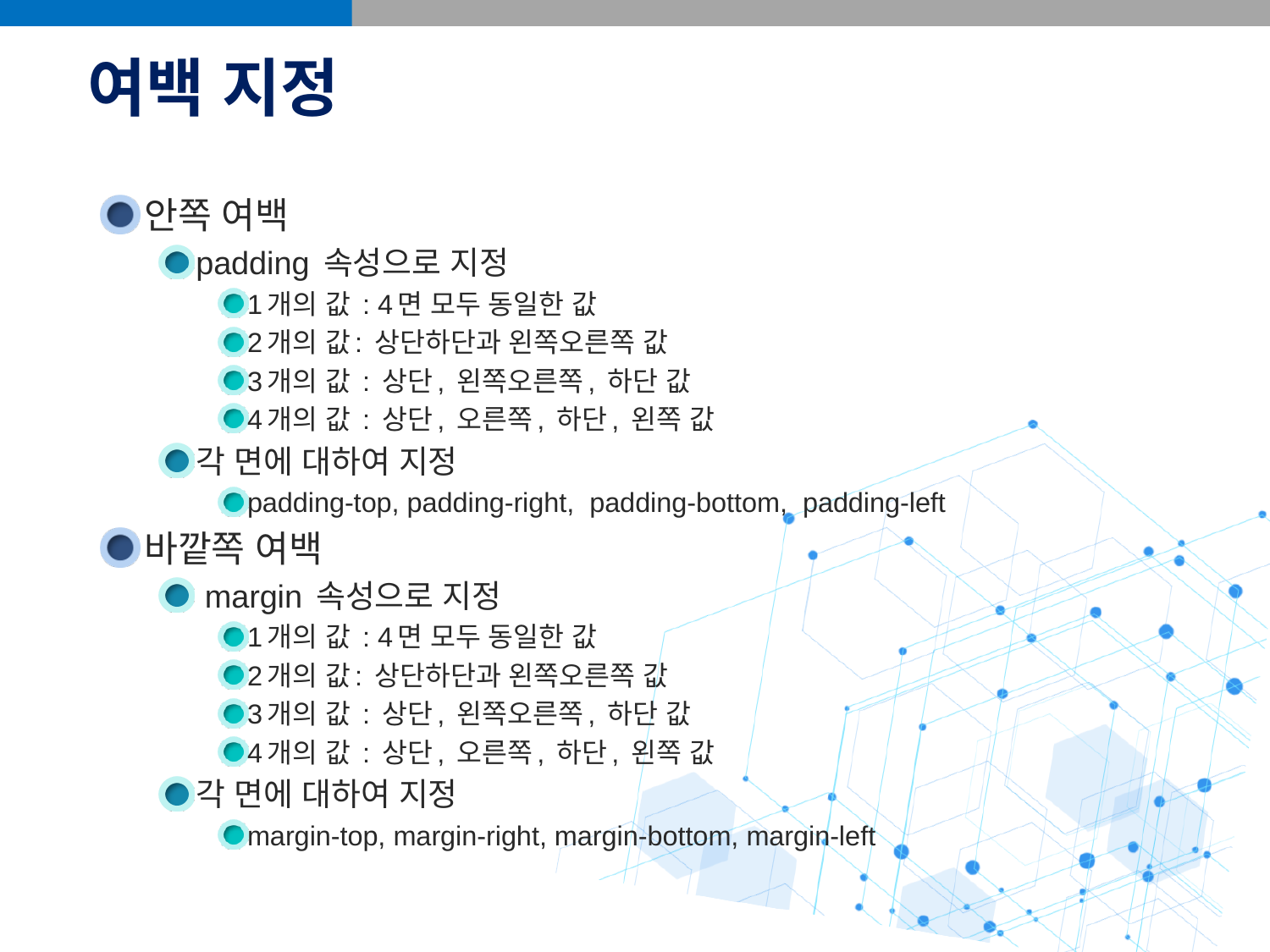

# 여백 지정
안쪽 여백
padding 속성으로 지정
1개의 값 : 4면 모두 동일한 값
2개의 값: 상단하단과 왼쪽오른쪽 값
3개의 값 : 상단, 왼쪽오른쪽, 하단 값
4개의 값 : 상단, 오른쪽, 하단, 왼쪽 값
각 면에 대하여 지정
padding-top, padding-right,  padding-bottom,  padding-left
바깥쪽 여백
 margin 속성으로 지정
1개의 값 : 4면 모두 동일한 값
2개의 값: 상단하단과 왼쪽오른쪽 값
3개의 값 : 상단, 왼쪽오른쪽, 하단 값
4개의 값 : 상단, 오른쪽, 하단, 왼쪽 값
각 면에 대하여 지정
margin-top, margin-right, margin-bottom, margin-left